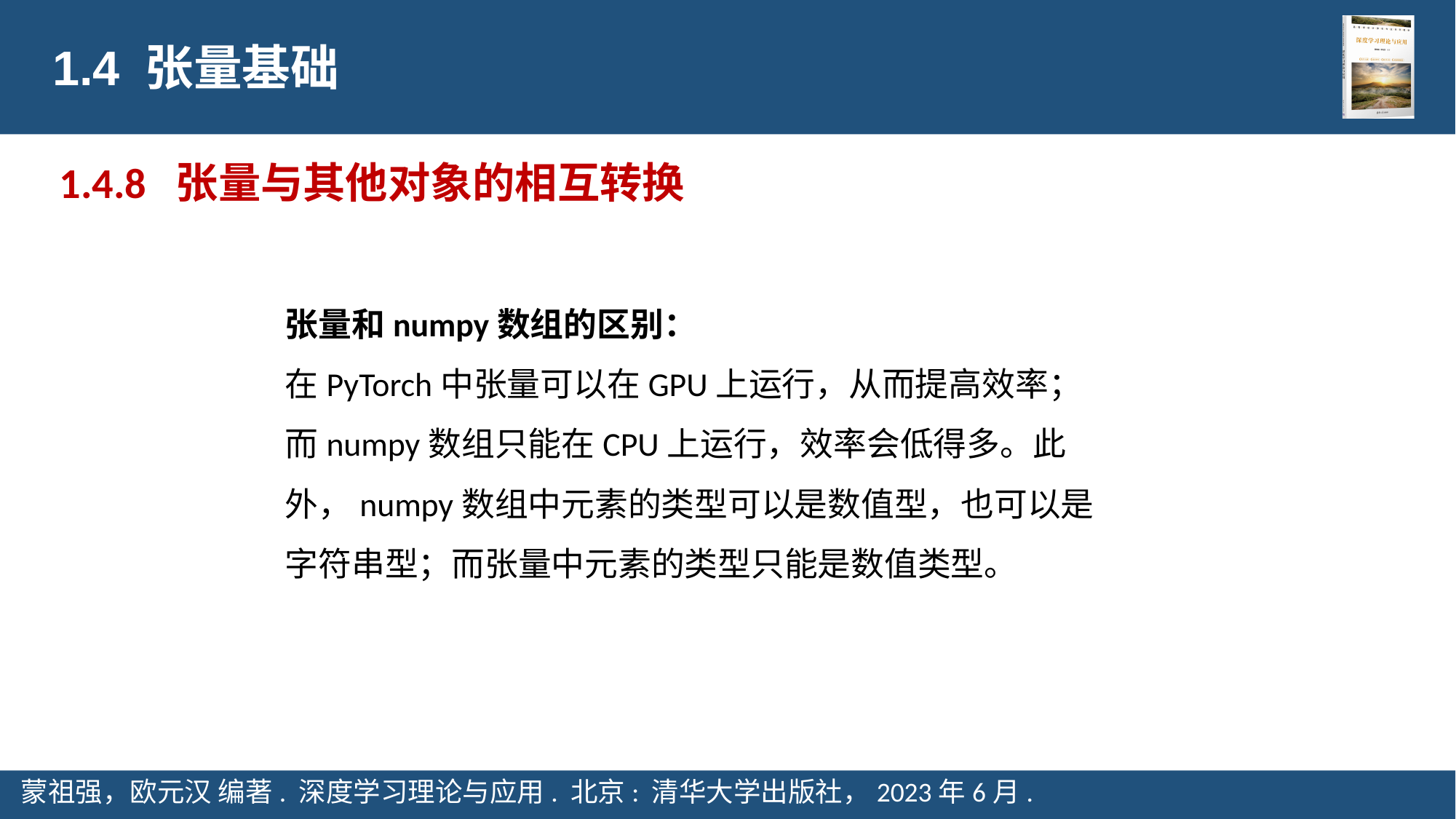

1.4 张量基础

1.4.8  张量与其他对象的相互转换
张量和numpy数组的区别：
在PyTorch中张量可以在GPU上运行，从而提高效率；而numpy数组只能在CPU上运行，效率会低得多。此外，numpy数组中元素的类型可以是数值型，也可以是字符串型；而张量中元素的类型只能是数值类型。